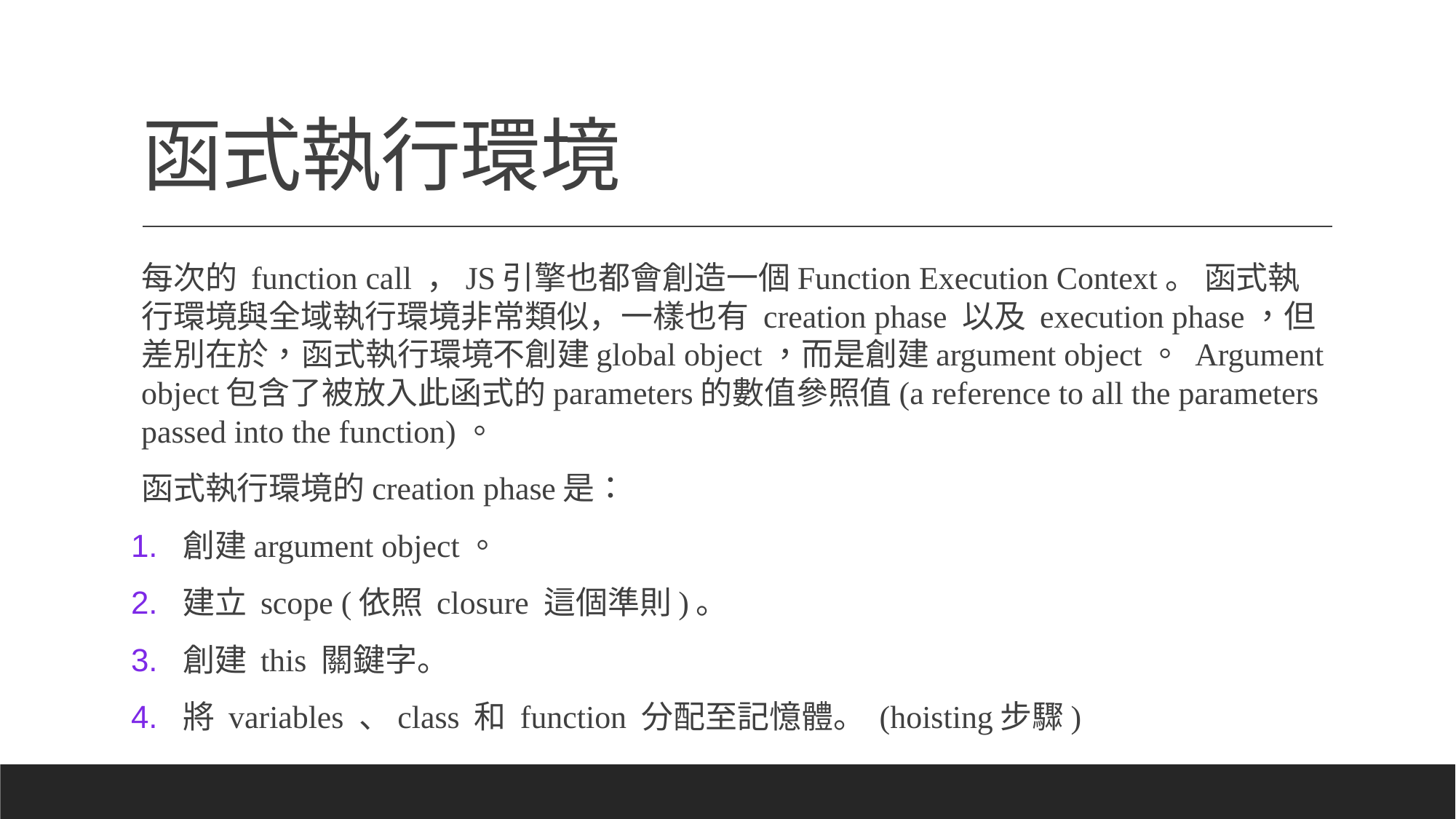

# 函式執行環境
每次的 function call ，JS引擎也都會創造一個Function Execution Context。 函式執行環境與全域執行環境非常類似，一樣也有 creation phase 以及 execution phase，但差別在於，函式執行環境不創建global object，而是創建argument object。 Argument object包含了被放入此函式的parameters的數值參照值(a reference to all the parameters passed into the function)。
函式執行環境的creation phase是：
創建argument object。
建立 scope (依照 closure 這個準則)。
創建 this 關鍵字。
將 variables 、class 和 function 分配至記憶體。 (hoisting步驟)